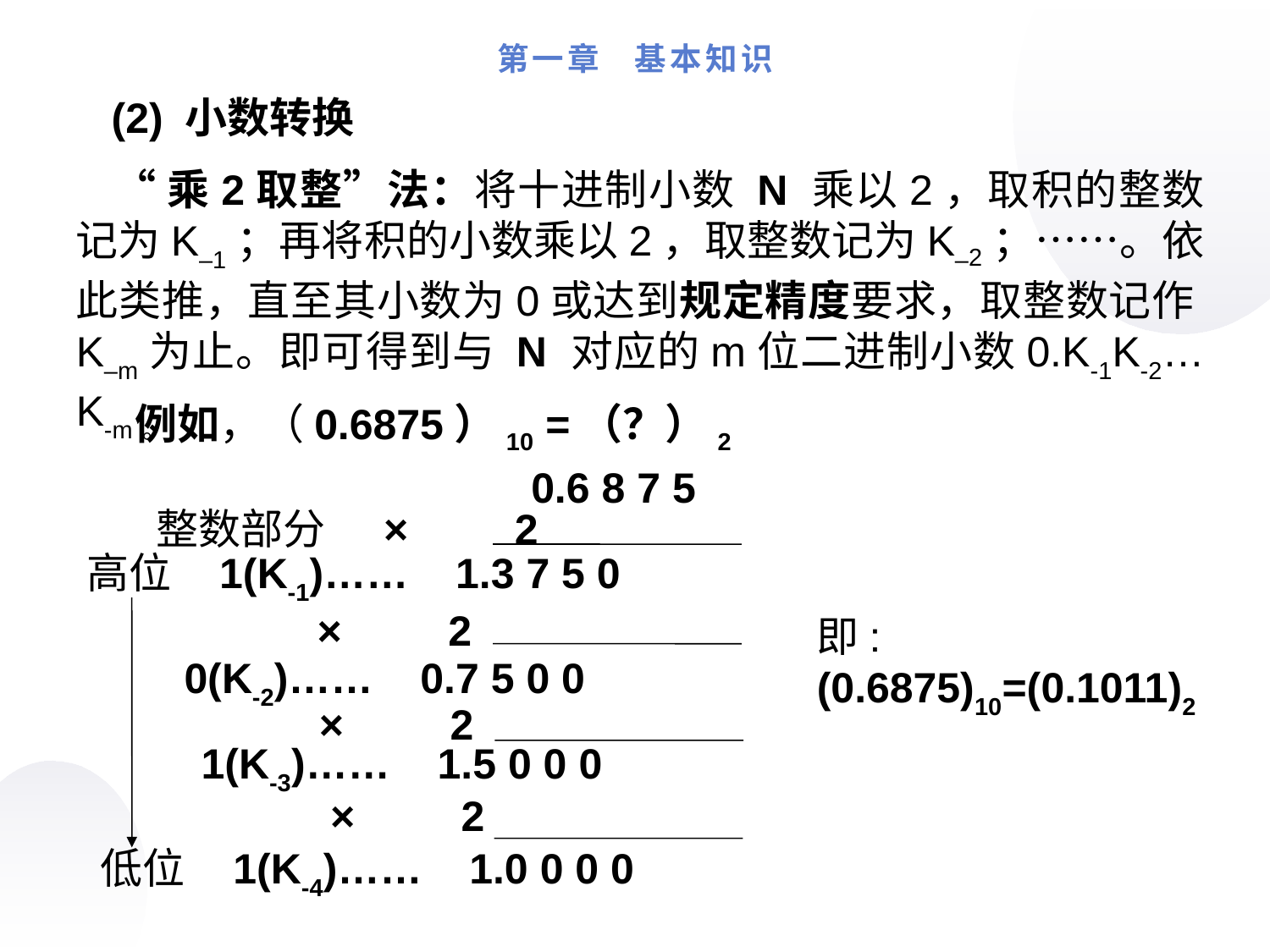

第一章   基本知识
   (2) 小数转换
    “乘2取整”法：将十进制小数 N 乘以2，取积的整数记为K–1；再将积的小数乘以2，取整数记为K–2；……。依此类推，直至其小数为0或达到规定精度要求，取整数记作K–m为止。即可得到与 N 对应的m位二进制小数0.K-1K-2…K-m。
    例如，（0.6875）10 =（？）2
0.6 8 7 5
      整数部分     ×         2
高位    1(K-1)……    1.3 7 5 0

                   ×         2

即:  (0.6875)10=(0.1011)2

        0(K-2)……    0.7 5 0 0
                   ×         2
       1(K-3)……    1.5 0 0 0

                   ×         2
低位    1(K-4)……    1.0 0 0 0

11